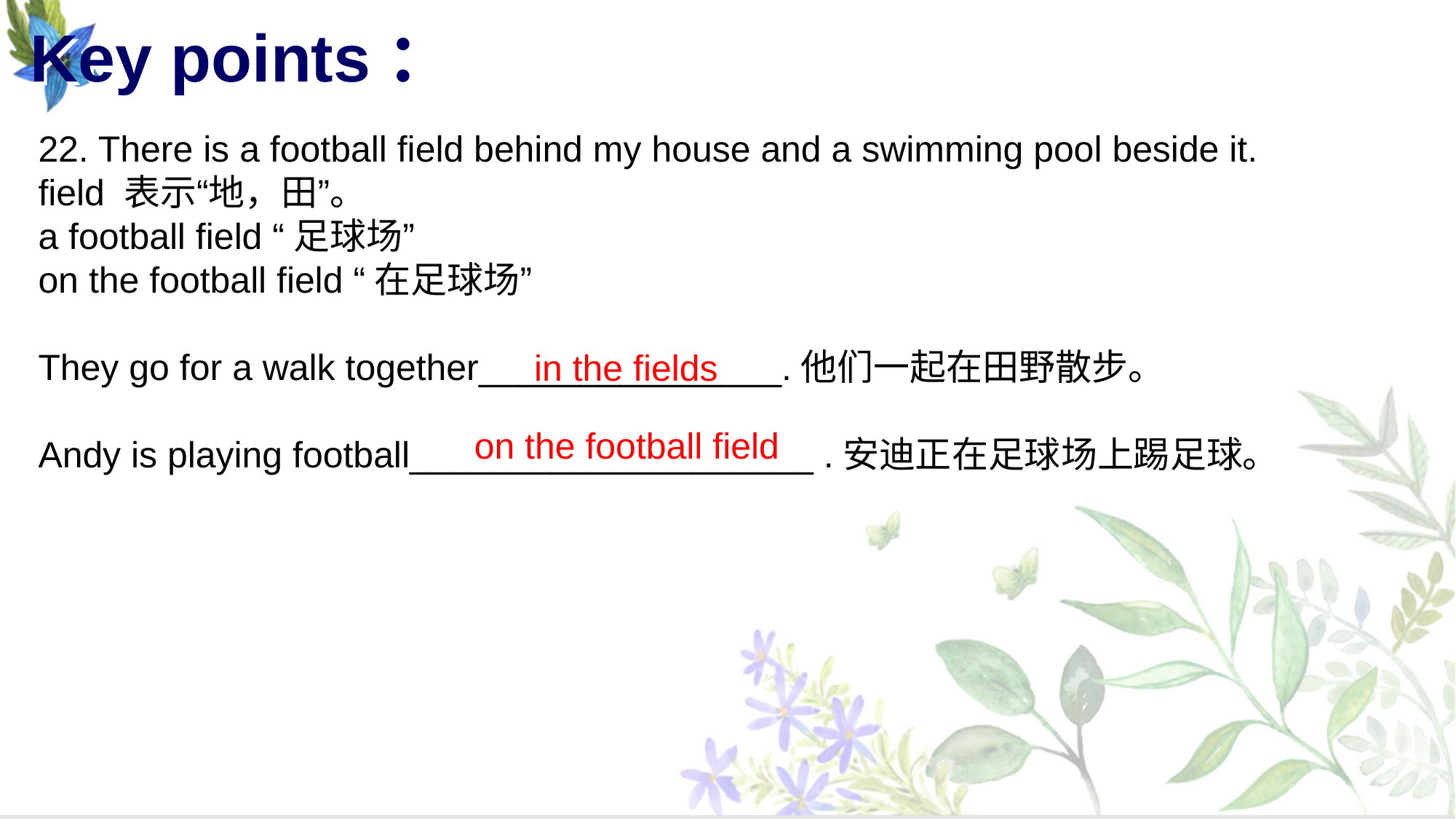

# Key points：
22. There is a football field behind my house and a swimming pool beside it.
field 表示“地，田”。
a football field “足球场”
on the football field “在足球场”

They go for a walk together_______________.他们一起在田野散步。

Andy is playing football____________________ .安迪正在足球场上踢足球。

in the fields
on the football field